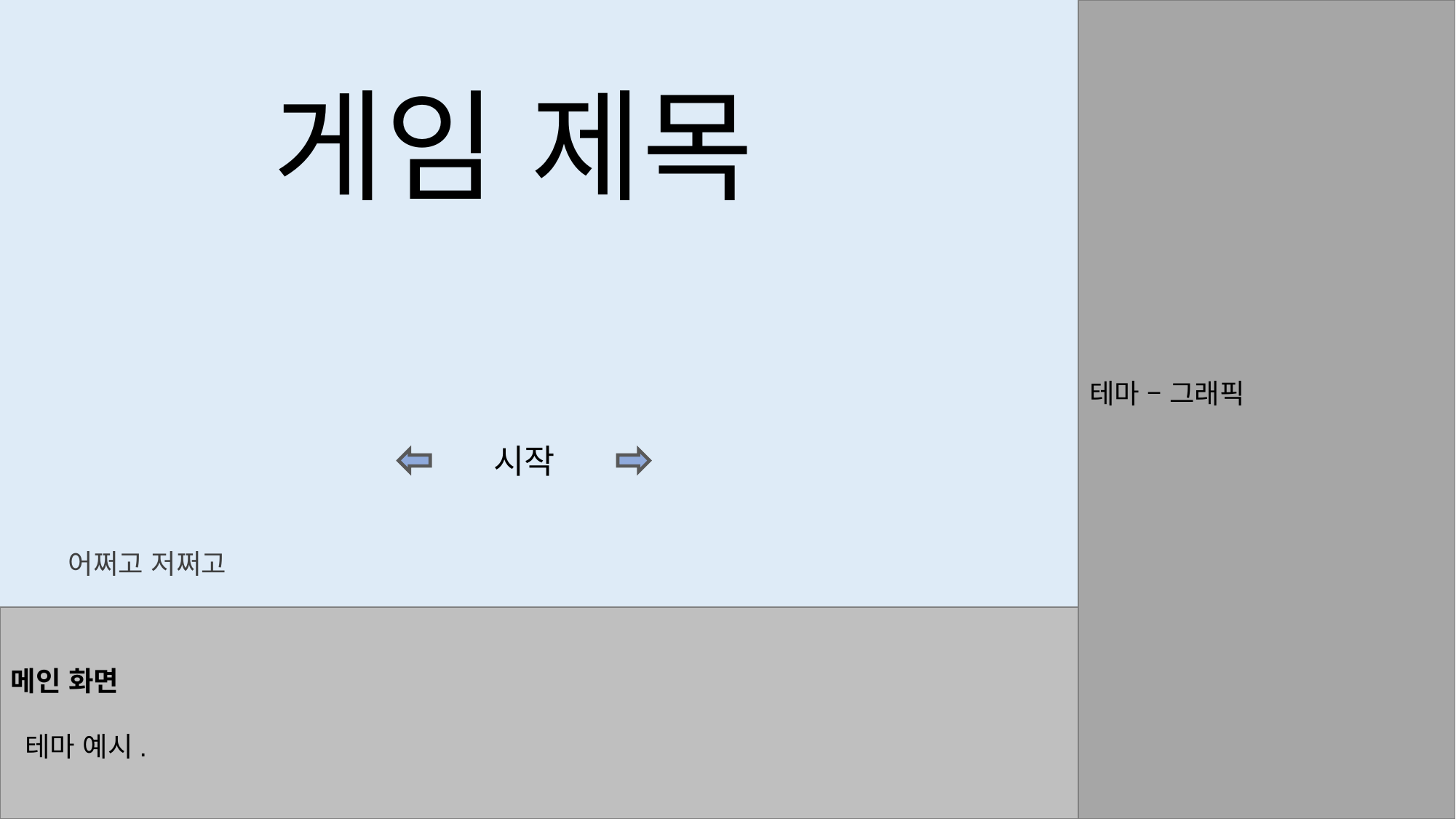

테마 – 그래픽

게임 제목
시작

어쩌고 저쩌고
메인 화면

 테마 예시.